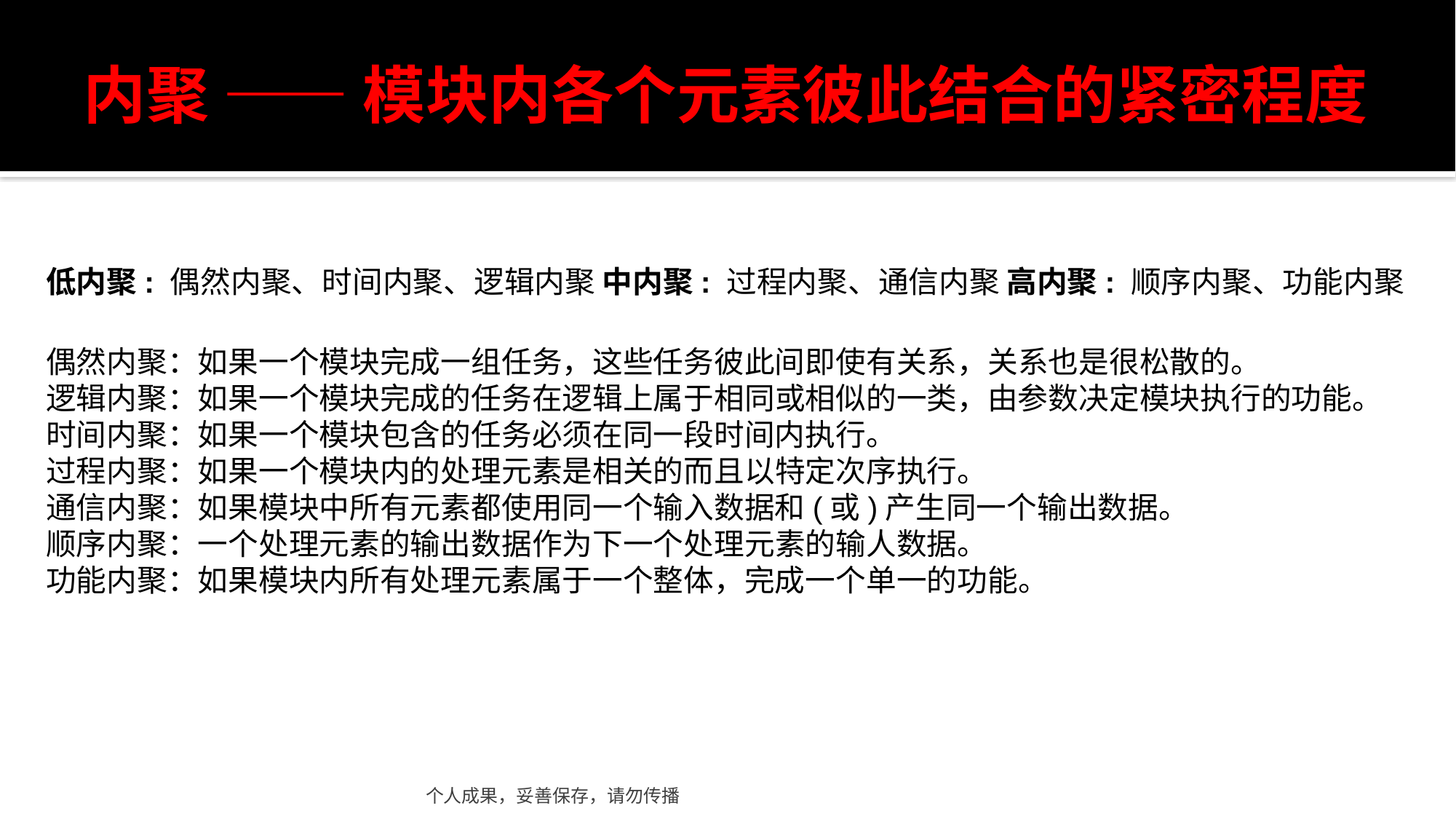

# 内聚 —— 模块内各个元素彼此结合的紧密程度
低内聚: 偶然内聚、时间内聚、逻辑内聚 中内聚: 过程内聚、通信内聚 高内聚: 顺序内聚、功能内聚

偶然内聚：如果一个模块完成一组任务，这些任务彼此间即使有关系，关系也是很松散的。
逻辑内聚：如果一个模块完成的任务在逻辑上属于相同或相似的一类，由参数决定模块执行的功能。
时间内聚：如果一个模块包含的任务必须在同一段时间内执行。
过程内聚：如果一个模块内的处理元素是相关的而且以特定次序执行。
通信内聚：如果模块中所有元素都使用同一个输入数据和(或)产生同一个输出数据。
顺序内聚：一个处理元素的输出数据作为下一个处理元素的输人数据。
功能内聚：如果模块内所有处理元素属于一个整体，完成一个单一的功能。

个人成果，妥善保存，请勿传播